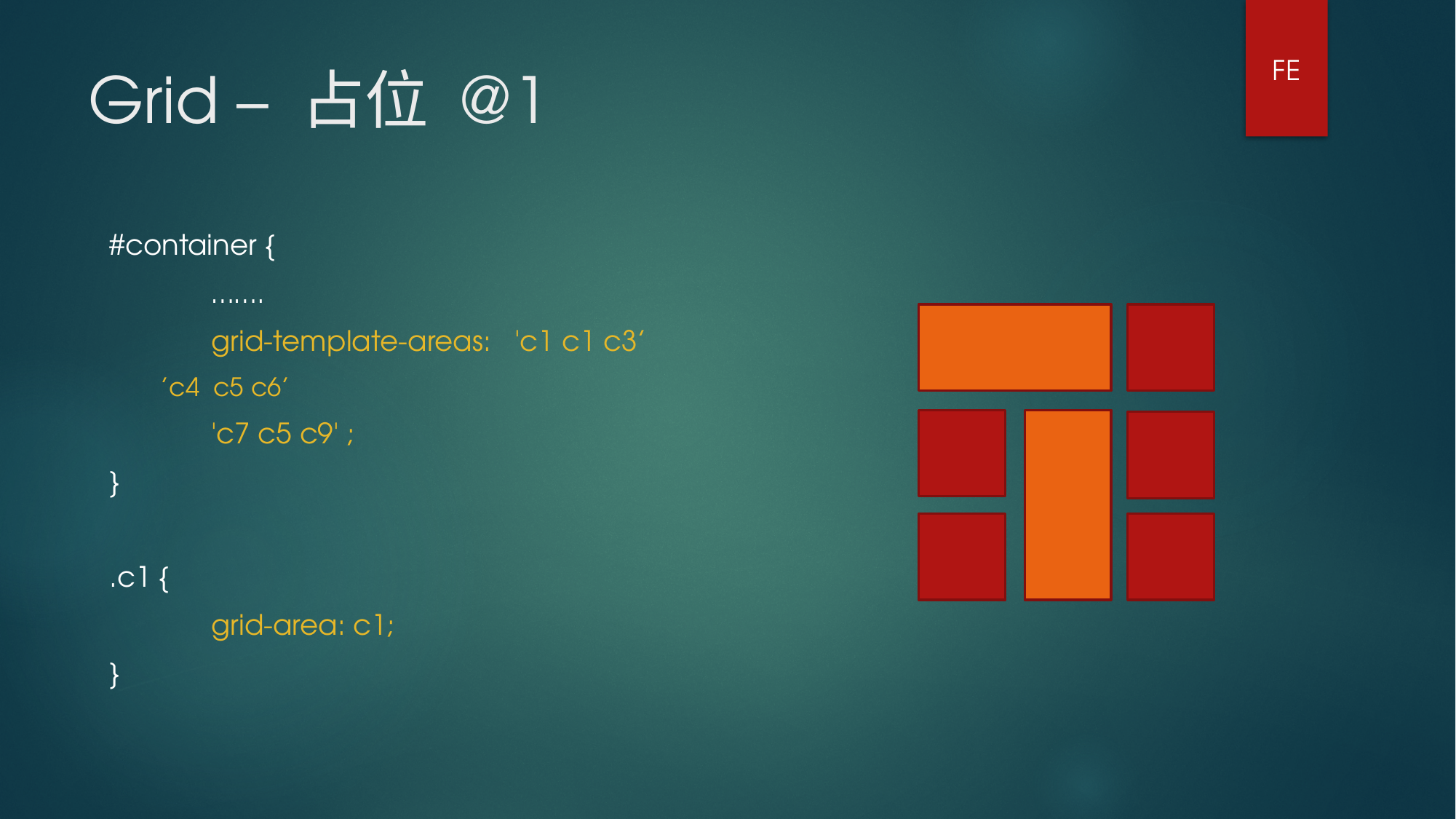

FE
# Grid – 占位 @1
#container {
	…….
	grid-template-areas:   'c1 c1 c3’
						’c4  c5 c6’
							'c7 c5 c9' ;
}

.c1 {
 	grid-area: c1;
}